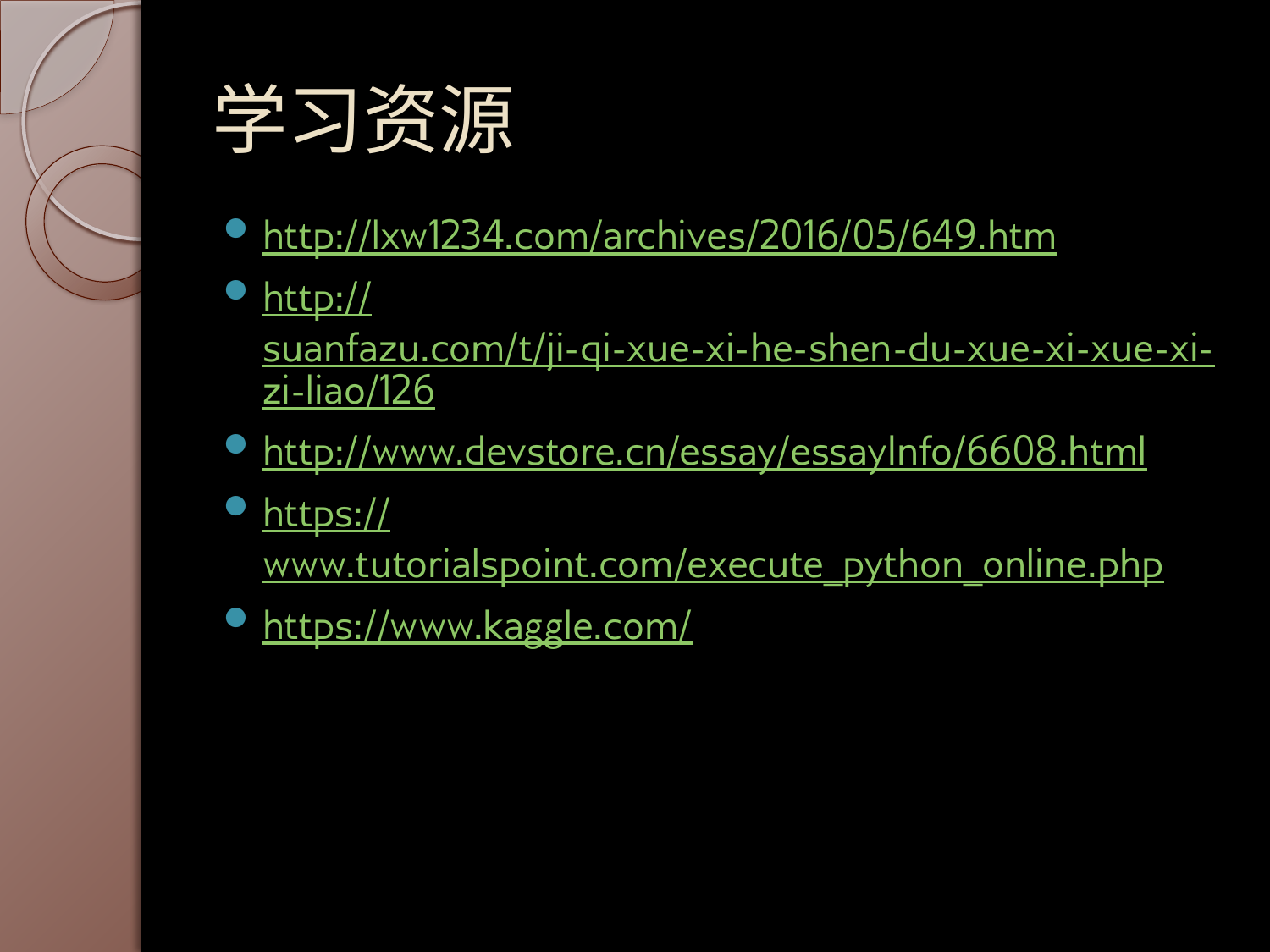

# 学习资源
http://lxw1234.com/archives/2016/05/649.htm
http://suanfazu.com/t/ji-qi-xue-xi-he-shen-du-xue-xi-xue-xi-zi-liao/126
http://www.devstore.cn/essay/essayInfo/6608.html
https://www.tutorialspoint.com/execute_python_online.php
https://www.kaggle.com/